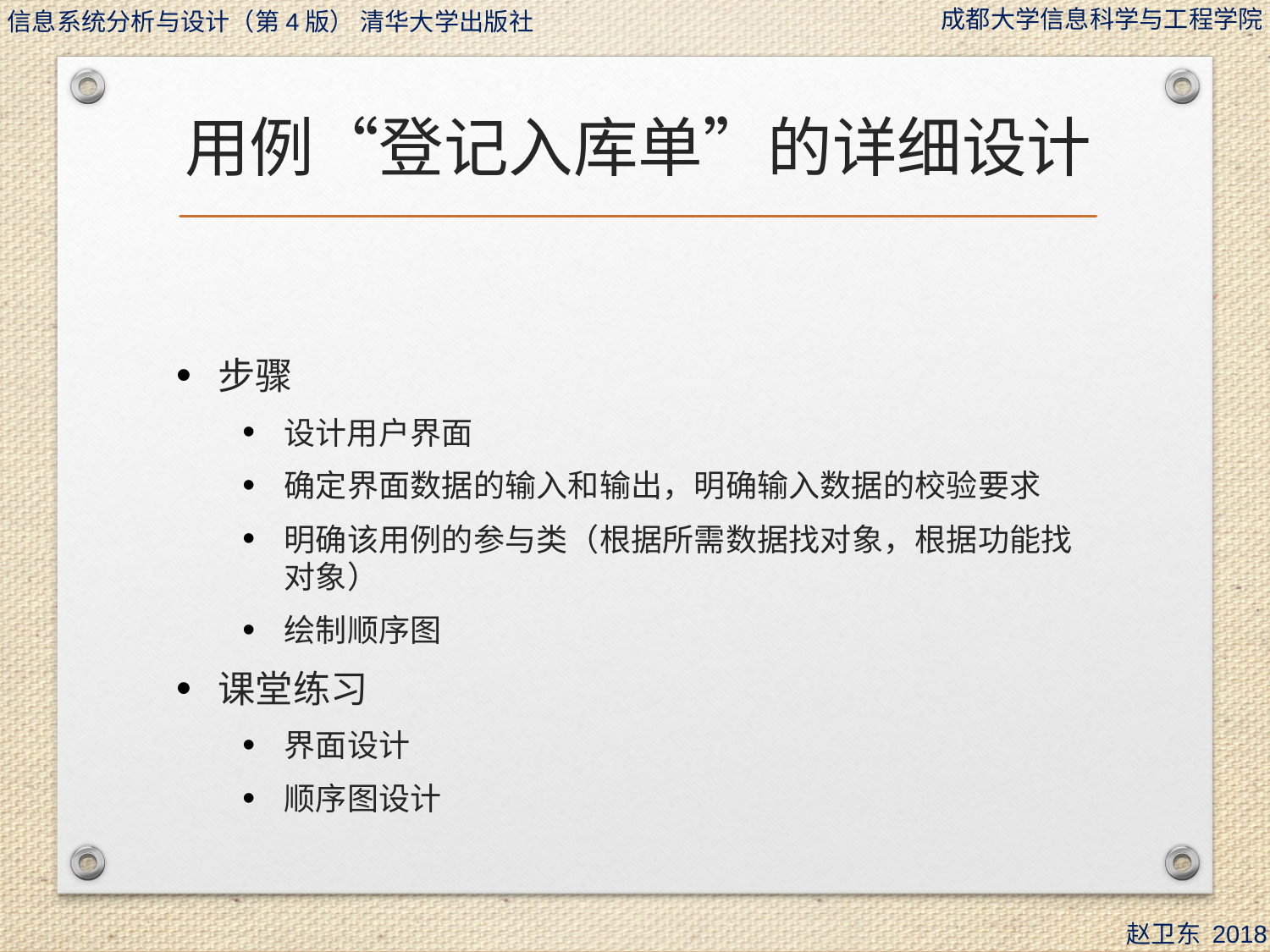

# 用例“登记入库单”的详细设计
步骤
设计用户界面
确定界面数据的输入和输出，明确输入数据的校验要求
明确该用例的参与类（根据所需数据找对象，根据功能找对象）
绘制顺序图
课堂练习
界面设计
顺序图设计